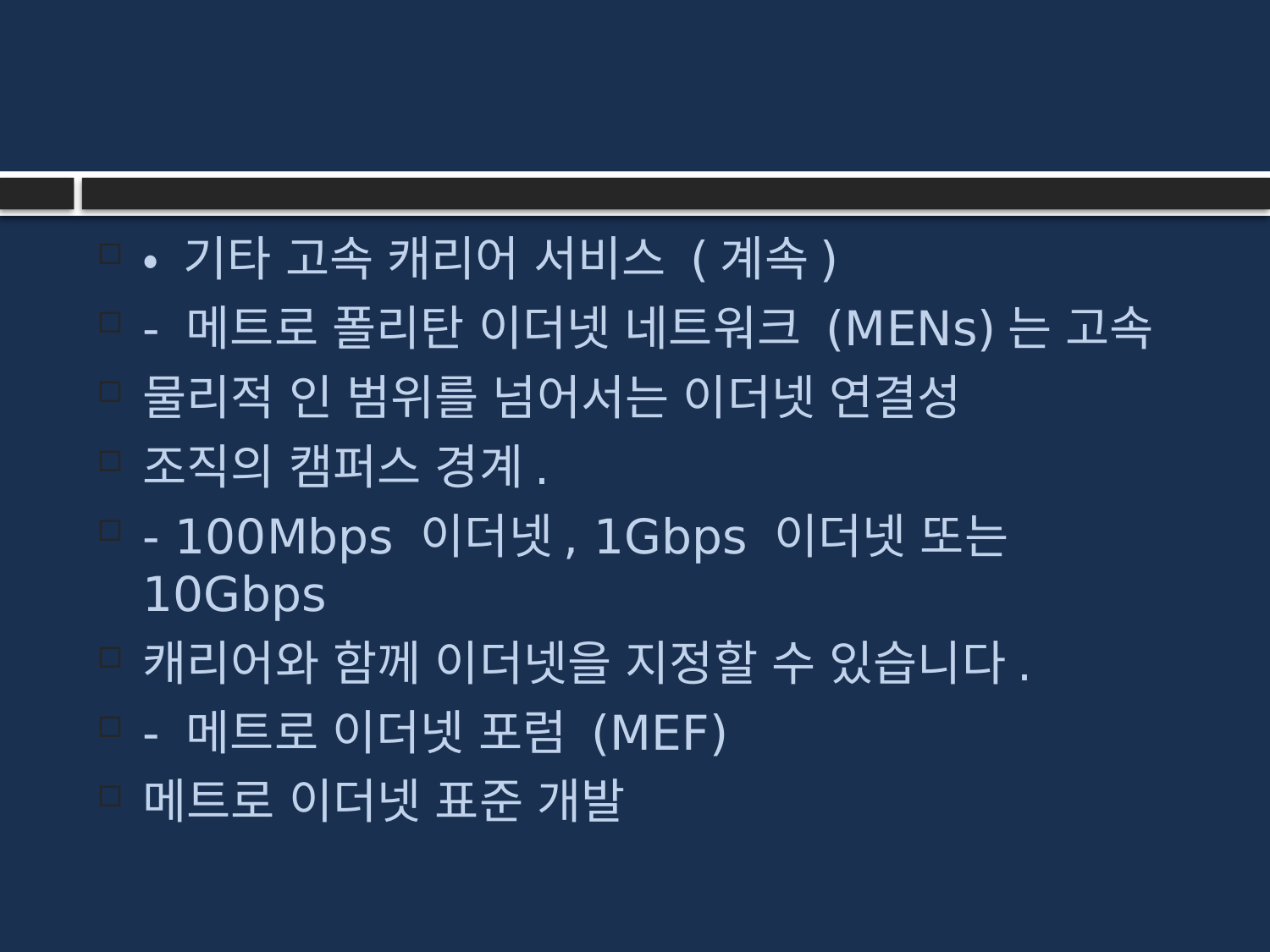

#
• 기타 고속 캐리어 서비스 (계속)
- 메트로 폴리탄 이더넷 네트워크 (MENs)는 고속
물리적 인 범위를 넘어서는 이더넷 연결성
조직의 캠퍼스 경계.
- 100Mbps 이더넷, 1Gbps 이더넷 또는 10Gbps
캐리어와 함께 이더넷을 지정할 수 있습니다.
- 메트로 이더넷 포럼 (MEF)
메트로 이더넷 표준 개발